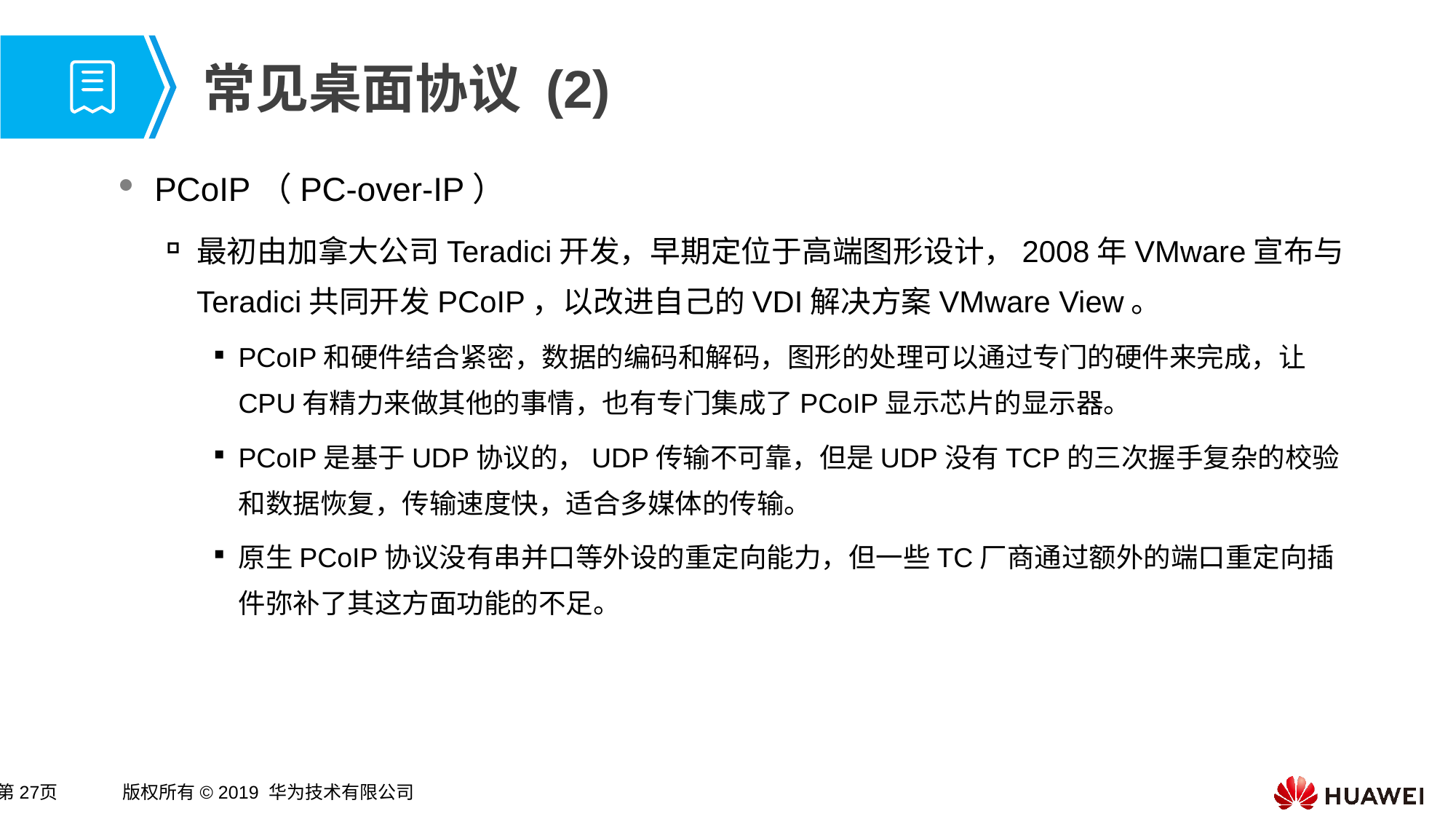

# 常见桌面协议 (2)
PCoIP（PC-over-IP）
最初由加拿大公司Teradici开发，早期定位于高端图形设计，2008年VMware宣布与Teradici共同开发PCoIP，以改进自己的VDI解决方案VMware View。
PCoIP和硬件结合紧密，数据的编码和解码，图形的处理可以通过专门的硬件来完成，让CPU有精力来做其他的事情，也有专门集成了PCoIP显示芯片的显示器。
PCoIP是基于UDP协议的，UDP传输不可靠，但是UDP没有TCP的三次握手复杂的校验和数据恢复，传输速度快，适合多媒体的传输。
原生PCoIP协议没有串并口等外设的重定向能力，但一些TC厂商通过额外的端口重定向插件弥补了其这方面功能的不足。